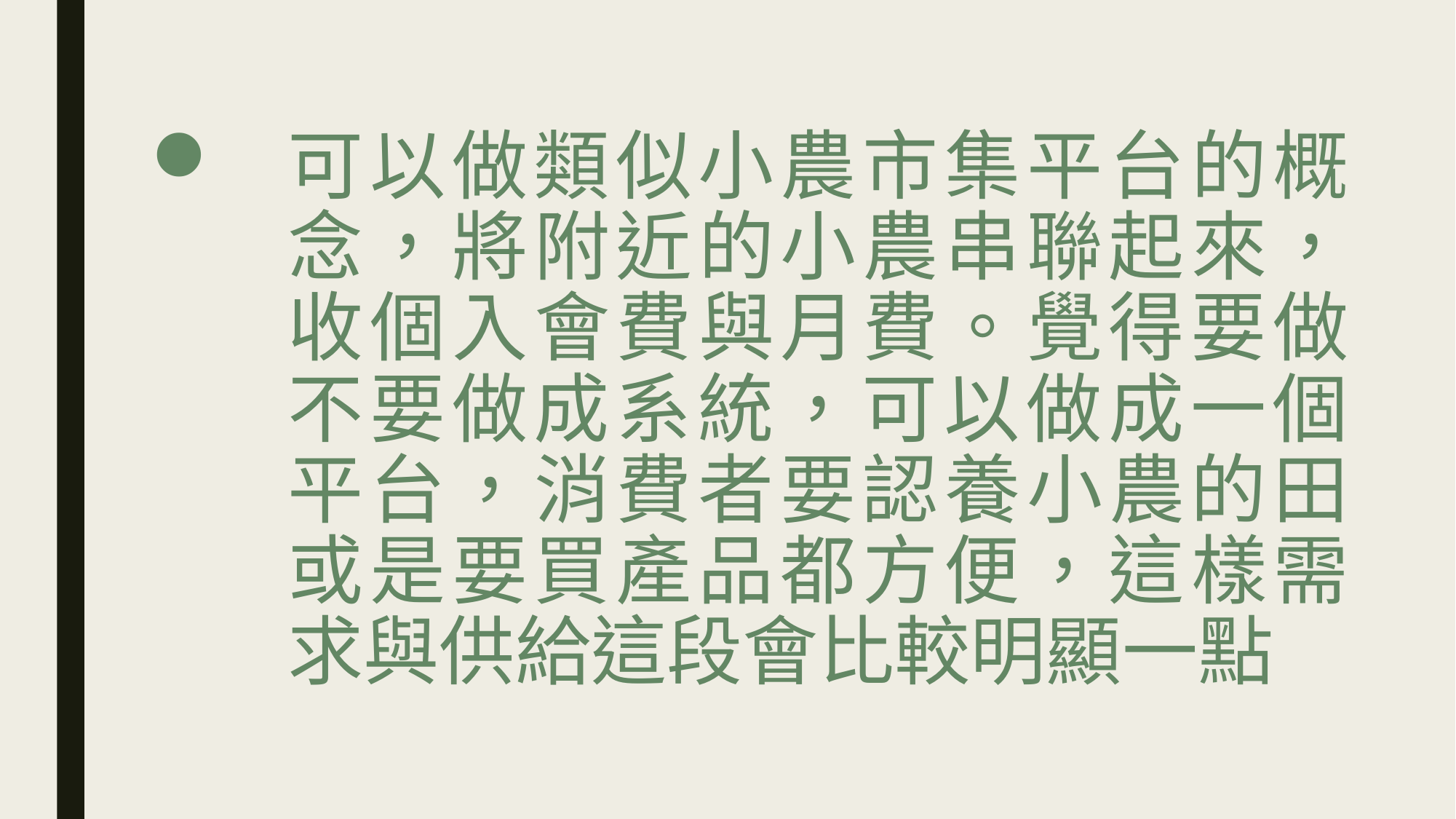

可以做類似小農市集平台的概念，將附近的小農串聯起來，收個入會費與月費。覺得要做不要做成系統，可以做成一個平台，消費者要認養小農的田或是要買產品都方便，這樣需求與供給這段會比較明顯一點